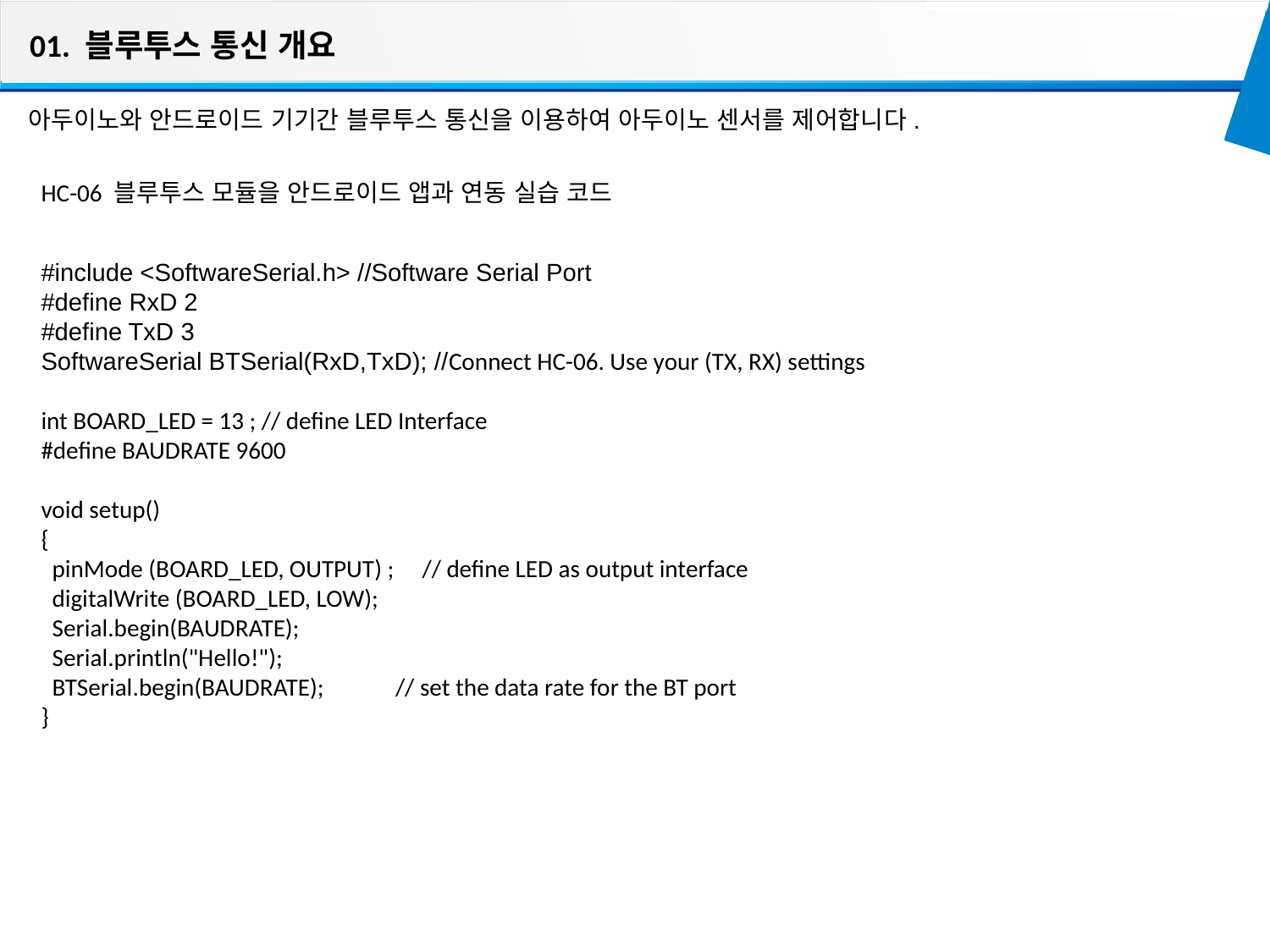

01. 블루투스 통신 개요

아두이노와 안드로이드 기기간 블루투스 통신을 이용하여 아두이노 센서를 제어합니다.
HC-06 블루투스 모듈을 안드로이드 앱과 연동 실습 코드
#include <SoftwareSerial.h> //Software Serial Port
#define RxD 2
#define TxD 3
SoftwareSerial BTSerial(RxD,TxD); //Connect HC-06. Use your (TX, RX) settings

int BOARD_LED = 13 ; // define LED Interface
#define BAUDRATE 9600

void setup()
{
  pinMode (BOARD_LED, OUTPUT) ;    	// define LED as output interface
  digitalWrite (BOARD_LED, LOW);
  Serial.begin(BAUDRATE);
  Serial.println("Hello!");
  BTSerial.begin(BAUDRATE);             // set the data rate for the BT port
}